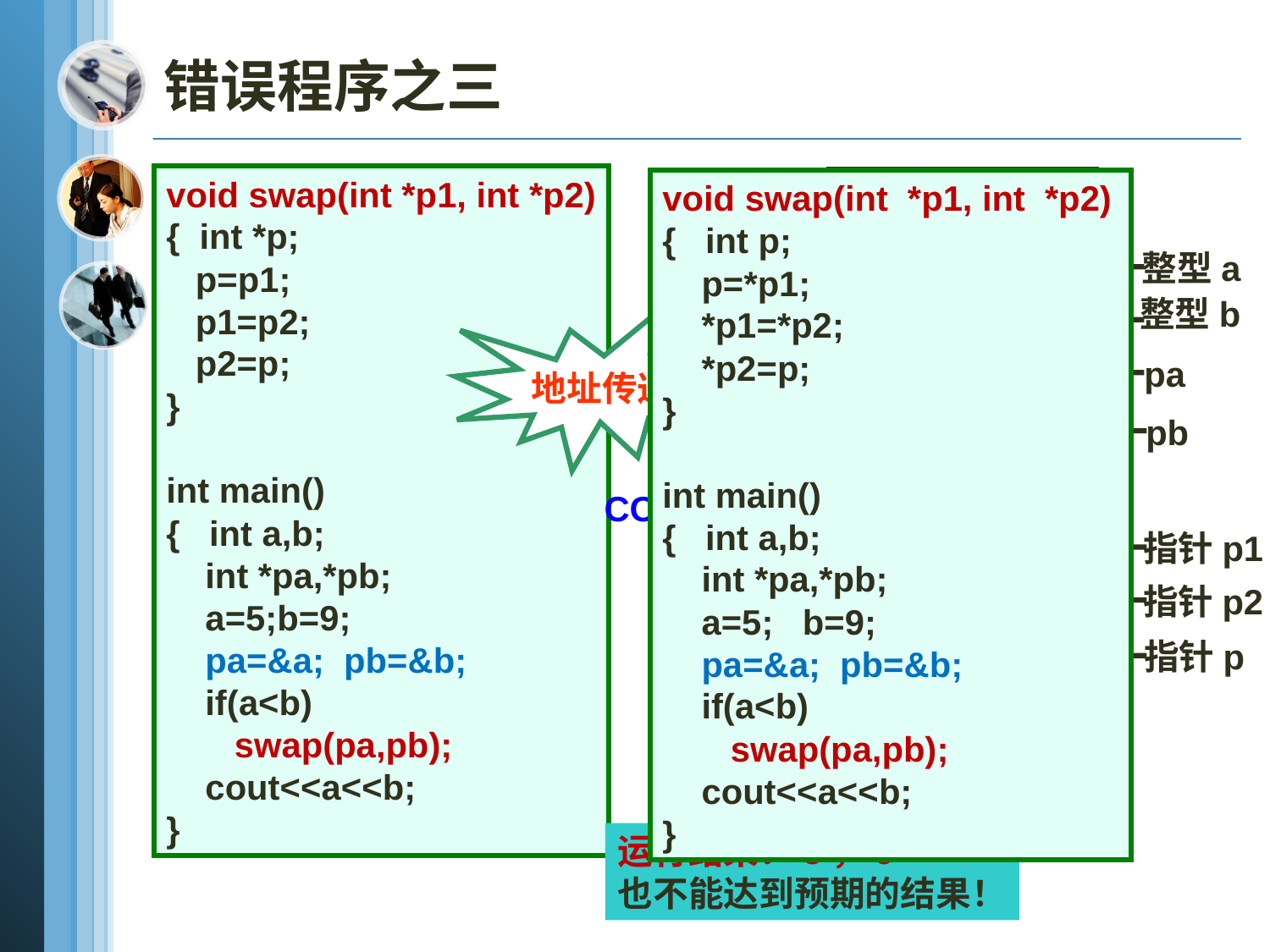

错误程序之三
void swap(int *p1, int *p2)
{  int *p;
   p=p1;
   p1=p2;
   p2=p;
}

int main()
{   int a,b;
    int *pa,*pb;
    a=5;b=9;
    pa=&a;  pb=&b;
    if(a<b)
       swap(pa,pb);
    cout<<a<<b;
}
…...

2000

2004

2008

200C

2010

2014

2018

201C

2020

...
void swap(int  *p1, int  *p2)
{   int p;
    p=*p1;
    *p1=*p2;
    *p2=p;
}

int main()
{   int a,b;
    int *pa,*pb;
    a=5;   b=9;
    pa=&a;  pb=&b;
    if(a<b)
       swap(pa,pb);
    cout<<a<<b;
}
(main)
整型a

 整型b

pa

pb

5
地址传递
9
2000
2004

2000
COPY
(swap)
指针p1

指针p2

指针p

****

2004
2004
2000
2000
运行结果：5，9
也不能达到预期的结果！